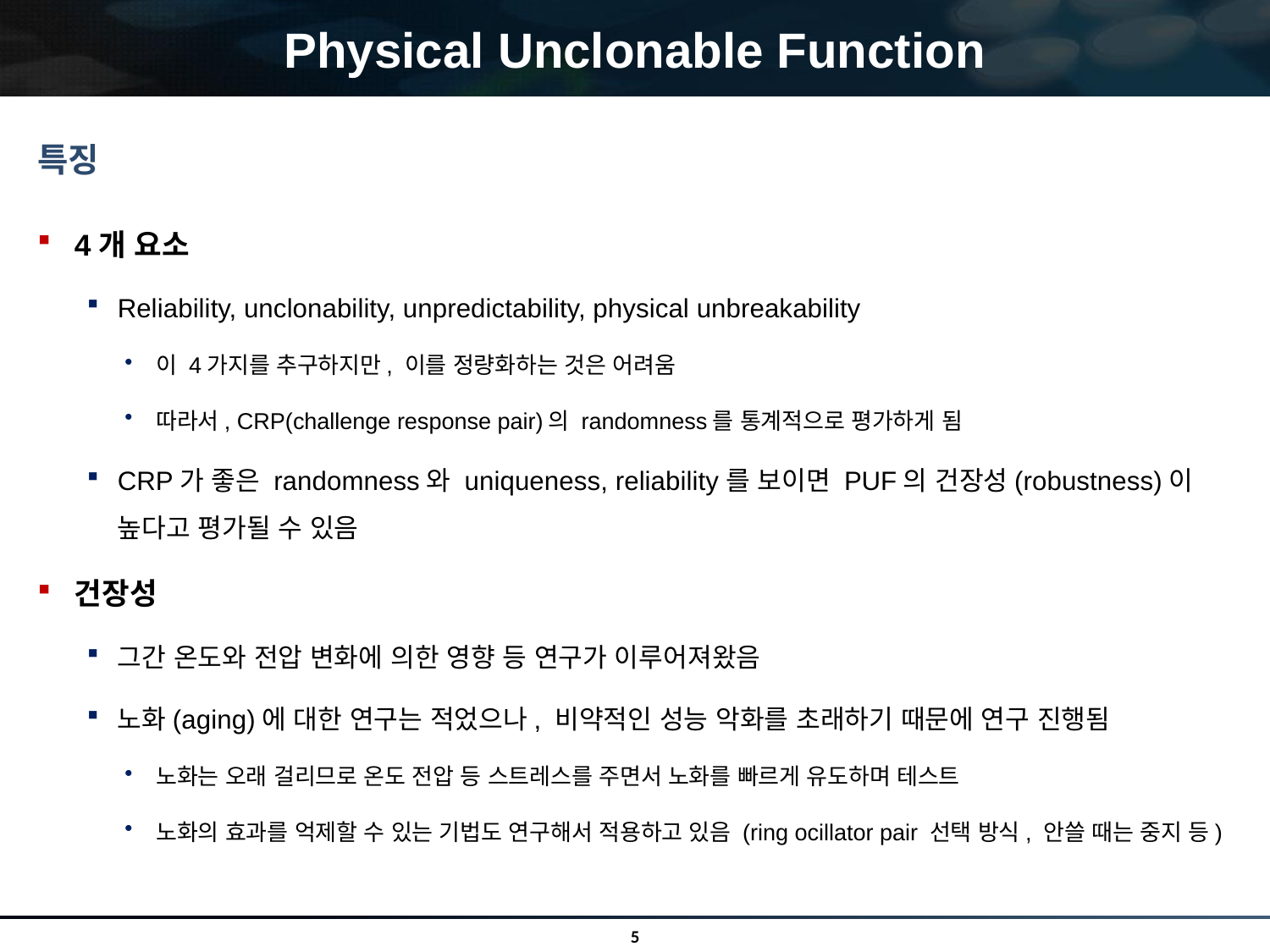

# Physical Unclonable Function
특징
4개 요소
Reliability, unclonability, unpredictability, physical unbreakability
이 4가지를 추구하지만, 이를 정량화하는 것은 어려움
따라서, CRP(challenge response pair)의 randomness를 통계적으로 평가하게 됨
CRP가 좋은 randomness와 uniqueness, reliability를 보이면 PUF의 건장성(robustness)이 높다고 평가될 수 있음
건장성
그간 온도와 전압 변화에 의한 영향 등 연구가 이루어져왔음
노화(aging)에 대한 연구는 적었으나, 비약적인 성능 악화를 초래하기 때문에 연구 진행됨
노화는 오래 걸리므로 온도 전압 등 스트레스를 주면서 노화를 빠르게 유도하며 테스트
노화의 효과를 억제할 수 있는 기법도 연구해서 적용하고 있음 (ring ocillator pair 선택 방식, 안쓸 때는 중지 등)